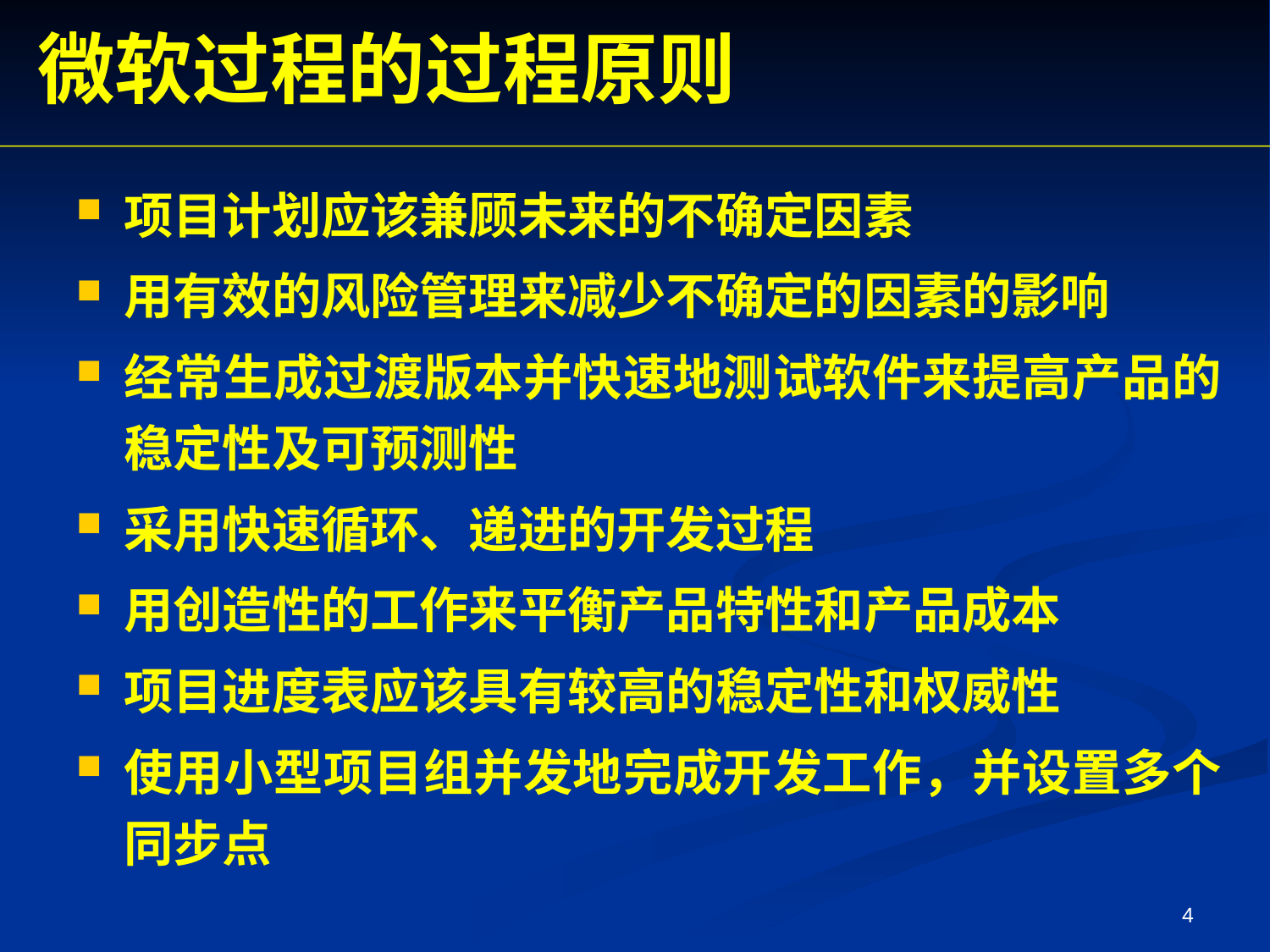

微软过程的过程原则

项目计划应该兼顾未来的不确定因素
用有效的风险管理来减少不确定的因素的影响
经常生成过渡版本并快速地测试软件来提高产品的稳定性及可预测性
采用快速循环、递进的开发过程
用创造性的工作来平衡产品特性和产品成本
项目进度表应该具有较高的稳定性和权威性
使用小型项目组并发地完成开发工作，并设置多个同步点
4